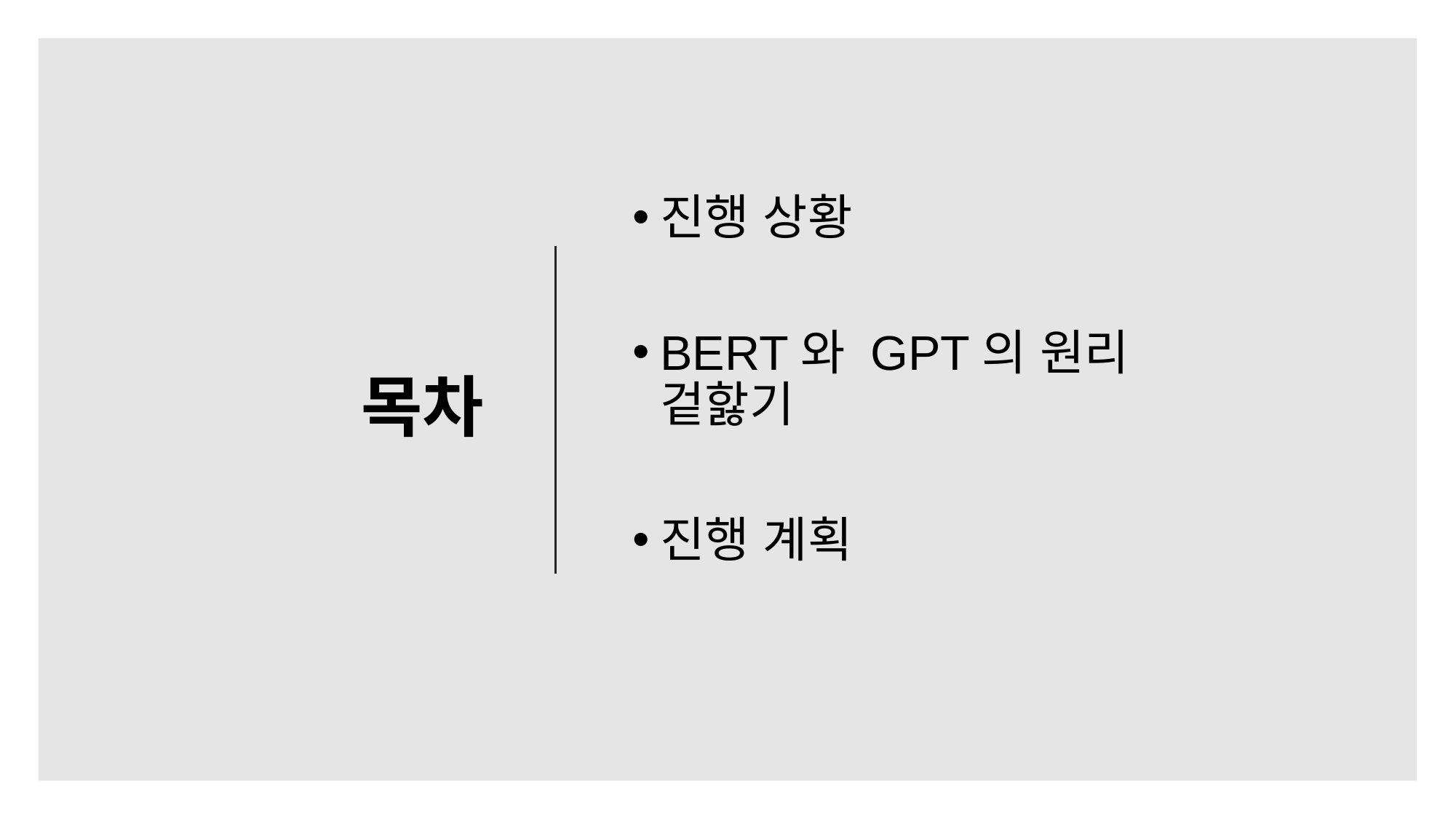

# 목차
진행 상황

BERT와 GPT의 원리 겉핧기

진행 계획